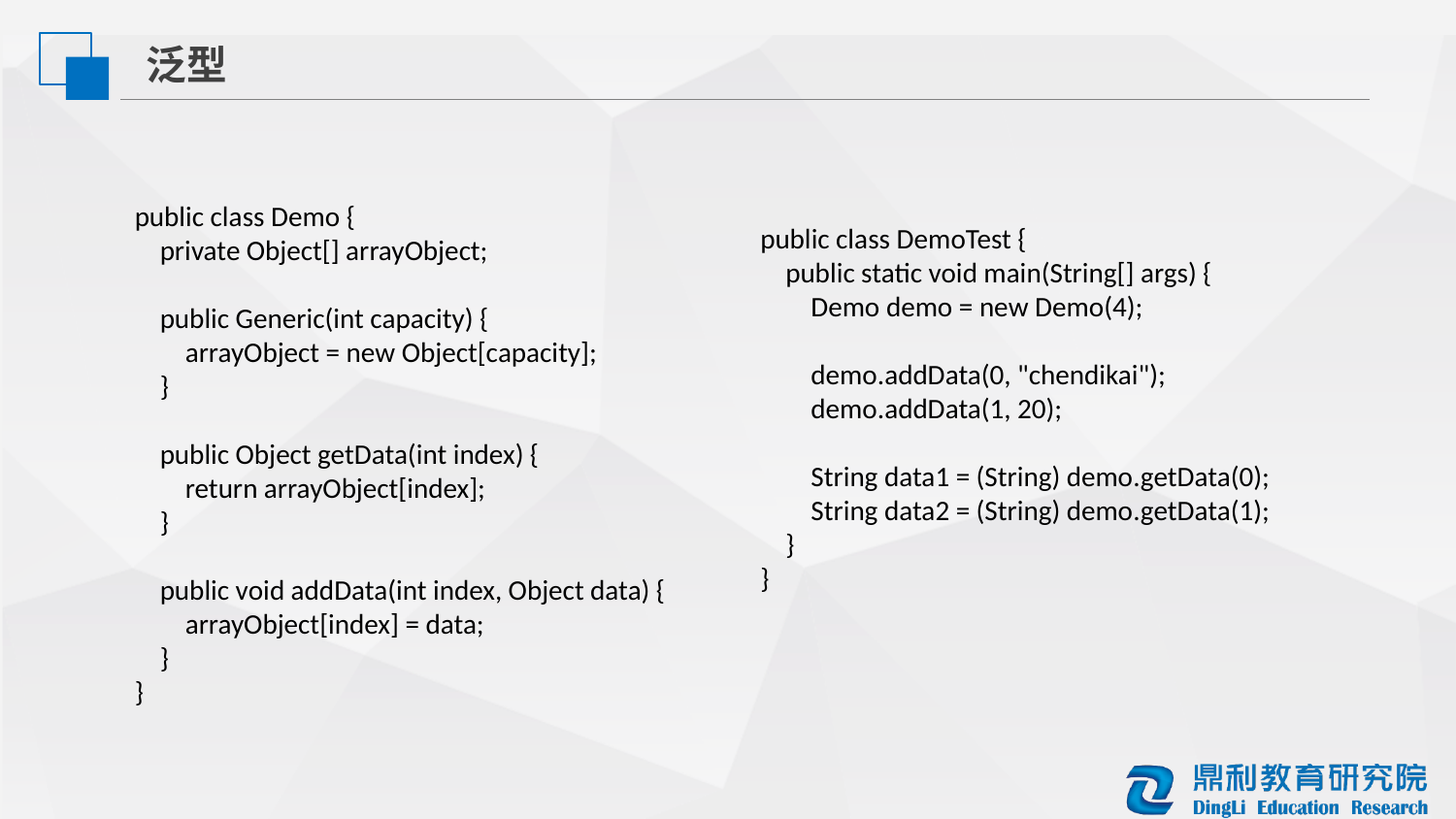

泛型
public class Demo {
    private Object[] arrayObject;

    public Generic(int capacity) {
        arrayObject = new Object[capacity];
    }

    public Object getData(int index) {
        return arrayObject[index];
    }

    public void addData(int index, Object data) {
        arrayObject[index] = data;
    }
}
public class DemoTest {
    public static void main(String[] args) {
        Demo demo = new Demo(4);

        demo.addData(0, "chendikai");
        demo.addData(1, 20);

        String data1 = (String) demo.getData(0);
        String data2 = (String) demo.getData(1);
    }
}